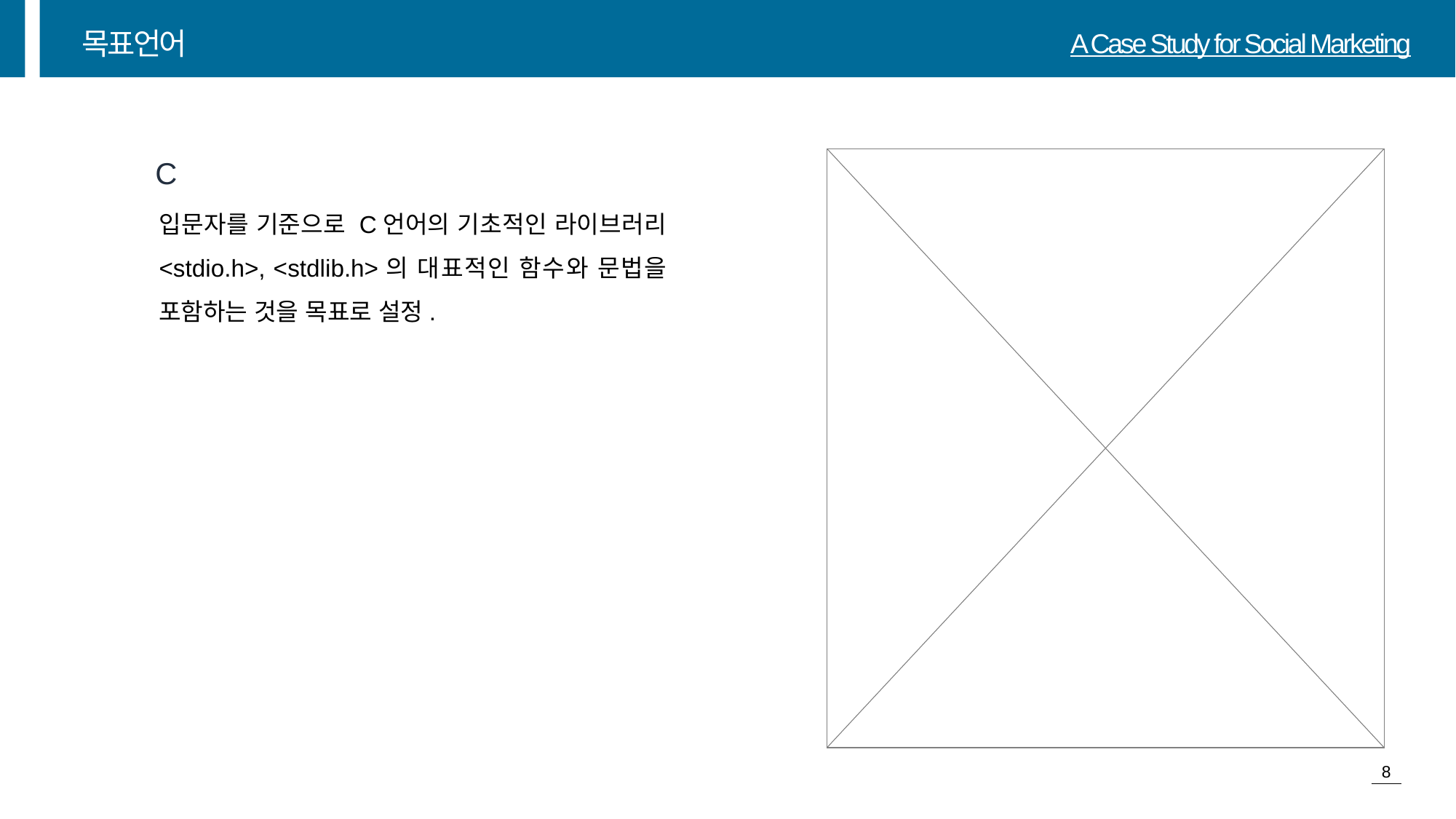

목표언어
C

입문자를 기준으로 C언어의 기초적인 라이브러리 <stdio.h>, <stdlib.h>의 대표적인 함수와 문법을 포함하는 것을 목표로 설정.